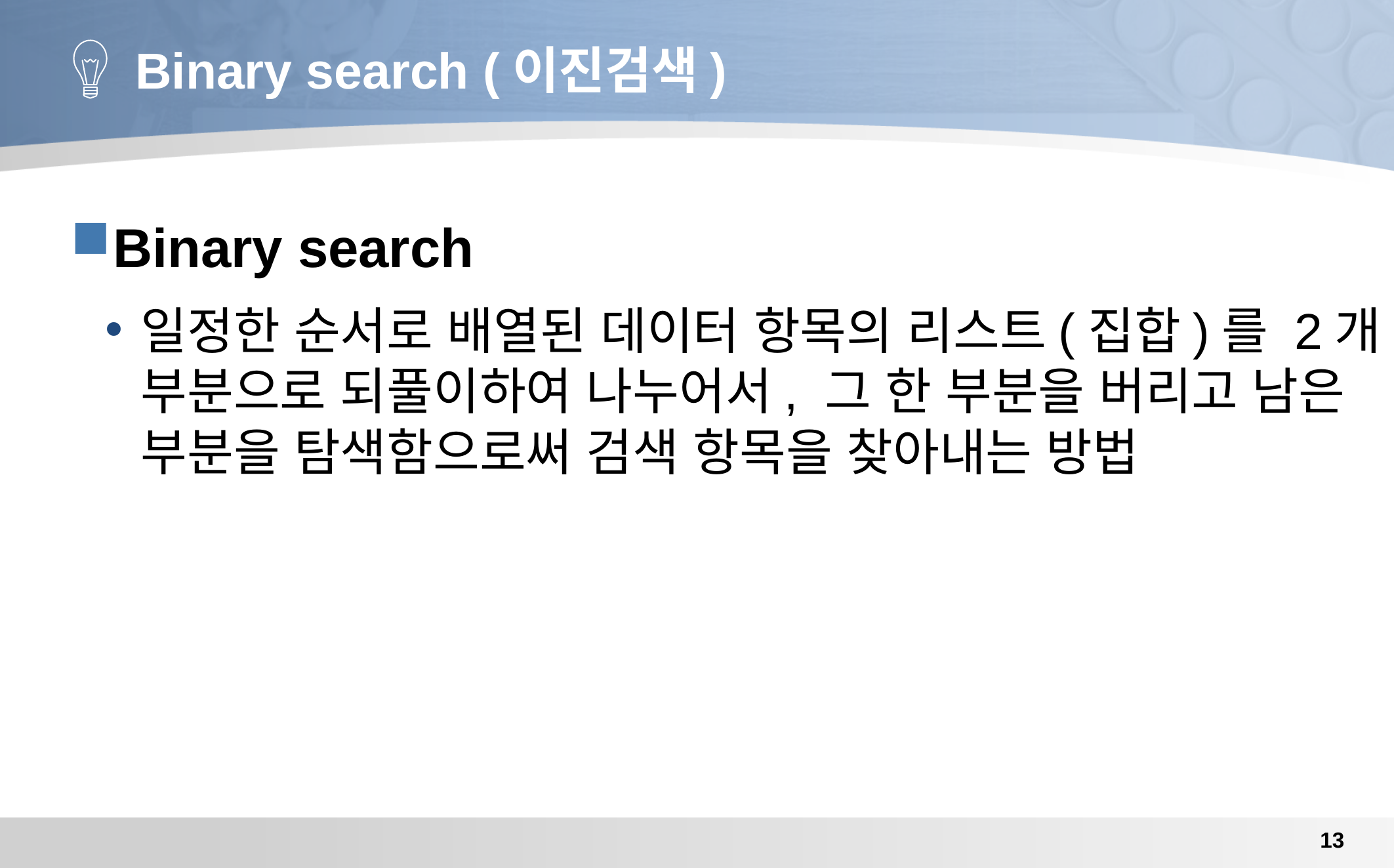

# Binary search (이진검색)
Binary search
일정한 순서로 배열된 데이터 항목의 리스트(집합)를 2개 부분으로 되풀이하여 나누어서, 그 한 부분을 버리고 남은 부분을 탐색함으로써 검색 항목을 찾아내는 방법

13